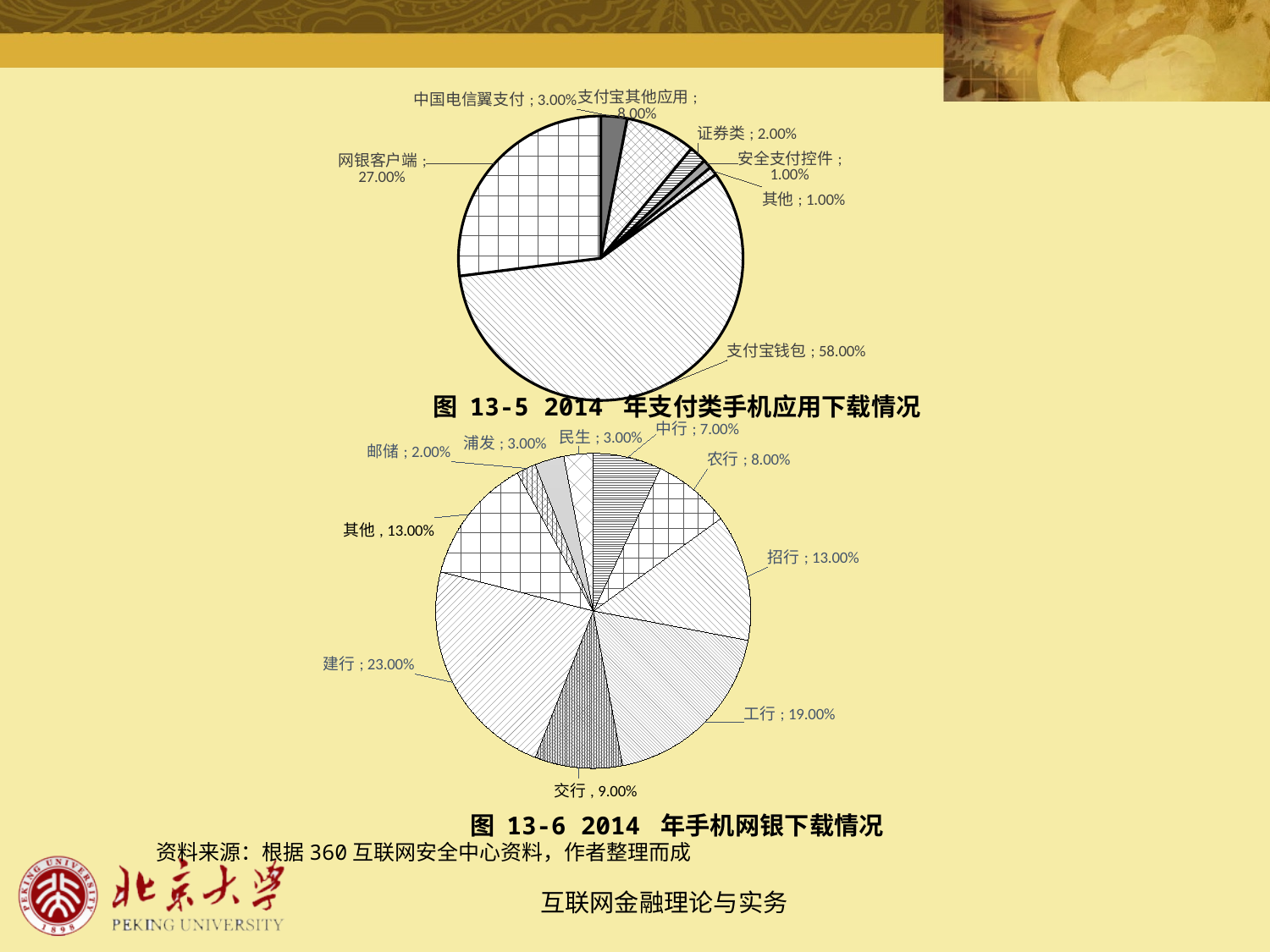

### Chart

| Category |  |
|---|---|
| 中国电信翼支付 | 0.030000000000000002 |
| 支付宝其他应用 | 0.08000000000000004 |
| 证券类 | 0.02000000000000001 |
| 安全支付控件 | 0.010000000000000005 |
| 其他 | 0.010000000000000005 |
| 支付宝钱包 | 0.5800000000000001 |
| 网银客户端 | 0.27 |

图 13-5 2014 年支付类手机应用下载情况

图 13-6 2014 年手机网银下载情况
资料来源：根据360互联网安全中心资料，作者整理而成

### Chart

| Category |  |
|---|---|
| 中行 | 0.07000000000000002 |
| 农行 | 0.08000000000000004 |
| 招行 | 0.13 |
| 工行 | 0.19 |
| 交行 | 0.09000000000000002 |
| 建行 | 0.23 |
| 其他 | 0.13 |
| 邮储 | 0.02000000000000001 |
| 浦发 | 0.030000000000000002 |
| 民生 | 0.030000000000000002 |